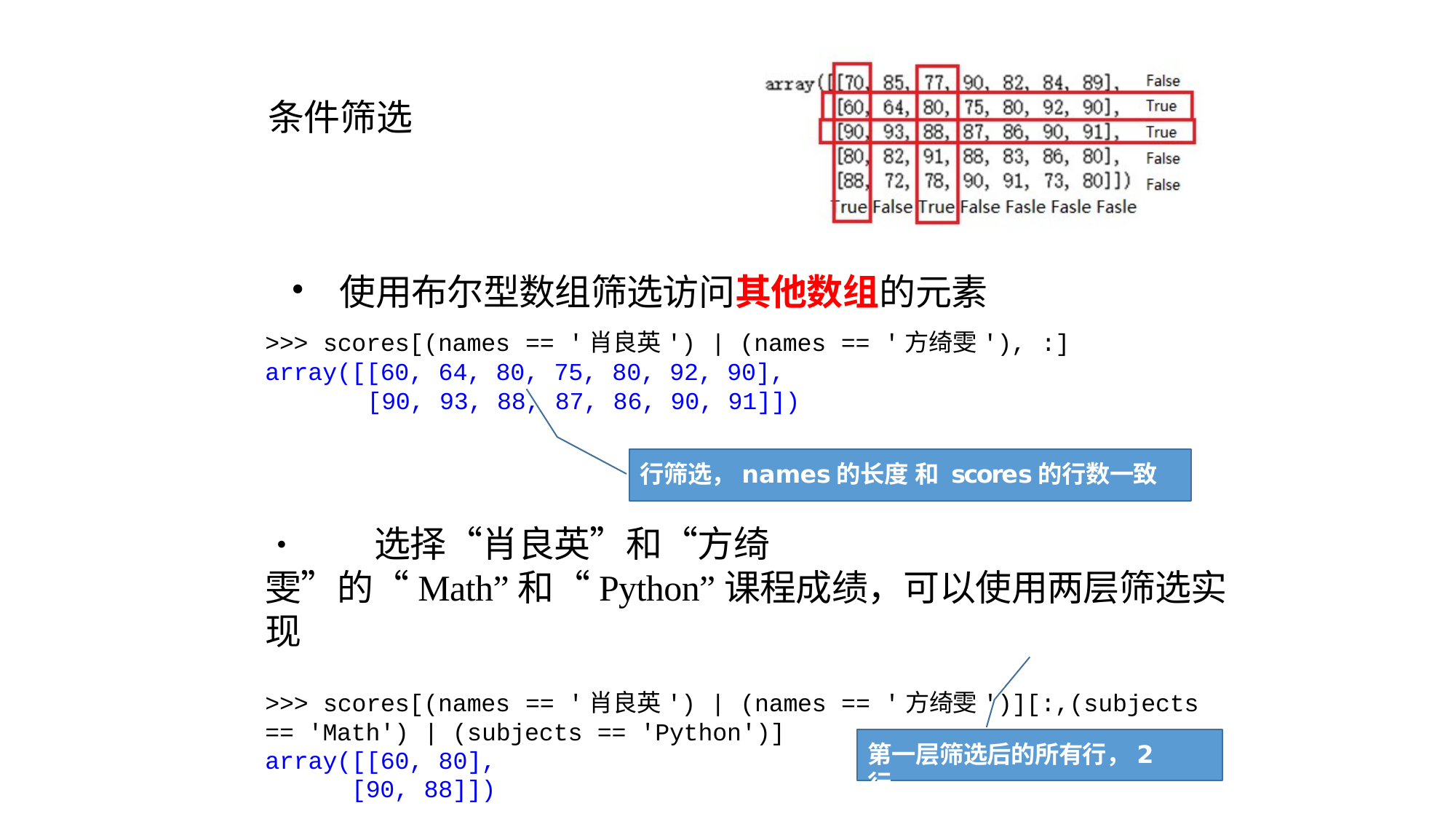

# 条件筛选
• 使用布尔型数组筛选访问其他数组的元素
>>> scores[(names == '肖良英') | (names == '方绮雯'), :]
array([[60, 64, 80, 75, 80, 92, 90],
[90, 93, 88, 87, 86, 90, 91]])

行筛选，names的长度 和 scores的行数一致

•	选择“肖良英”和“方绮雯”的“Math”和“Python”课程成绩，可以使用两层筛选实现

>>> scores[(names == '肖良英') | (names == '方绮雯')][:,(subjects == 'Math') | (subjects == 'Python')]
array([[60, 80],
      [90, 88]])

第一层筛选后的所有行，2行